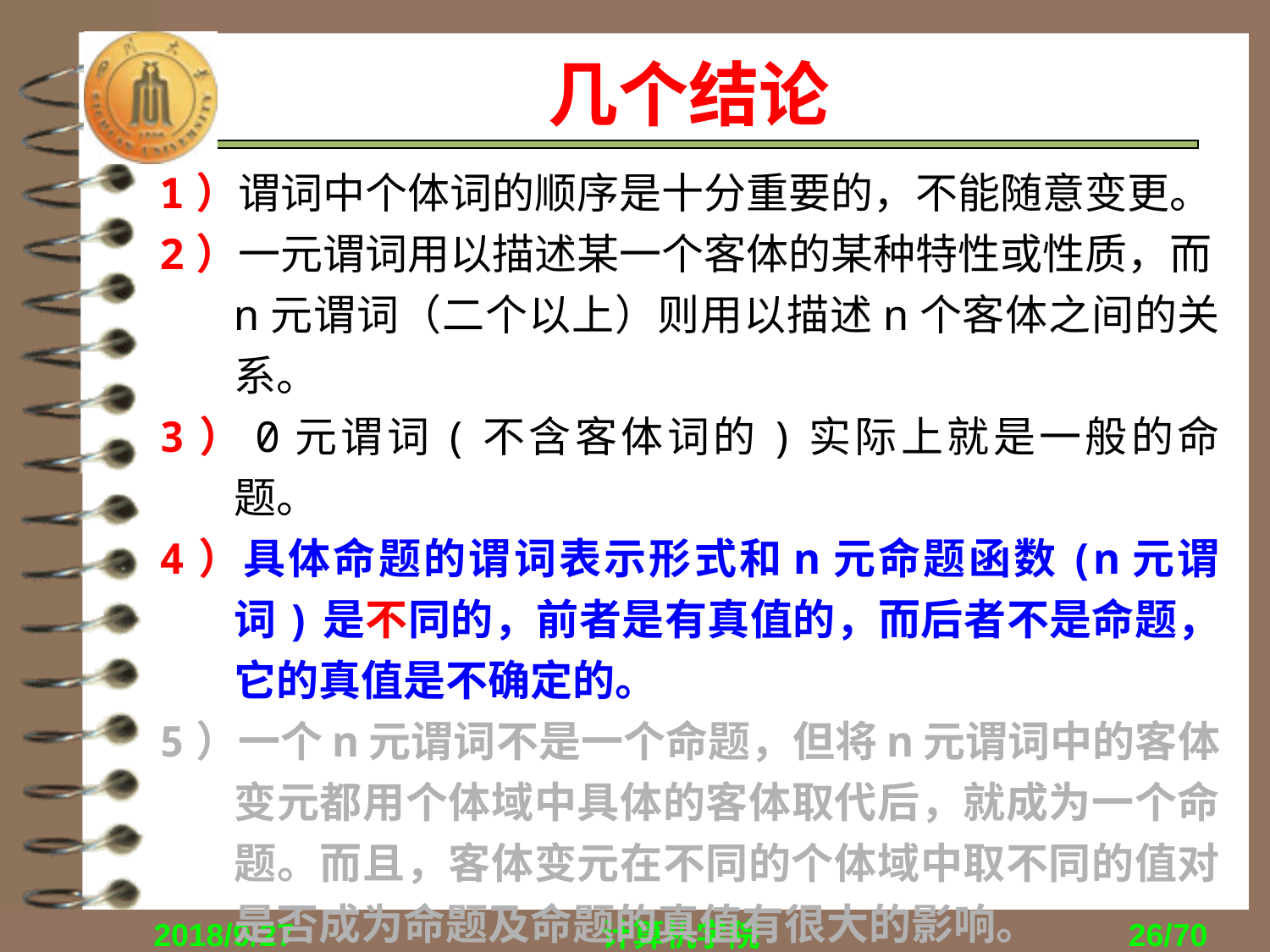

# 几个结论
1）谓词中个体词的顺序是十分重要的，不能随意变更。
2）一元谓词用以描述某一个客体的某种特性或性质，而n元谓词（二个以上）则用以描述n个客体之间的关系。
3）0元谓词(不含客体词的)实际上就是一般的命题。
4）具体命题的谓词表示形式和n元命题函数(n元谓词)是不同的，前者是有真值的，而后者不是命题，它的真值是不确定的。
5）一个n元谓词不是一个命题，但将n元谓词中的客体变元都用个体域中具体的客体取代后，就成为一个命题。而且，客体变元在不同的个体域中取不同的值对是否成为命题及命题的真值有很大的影响。
2018/9/27
计算机学院
26/70